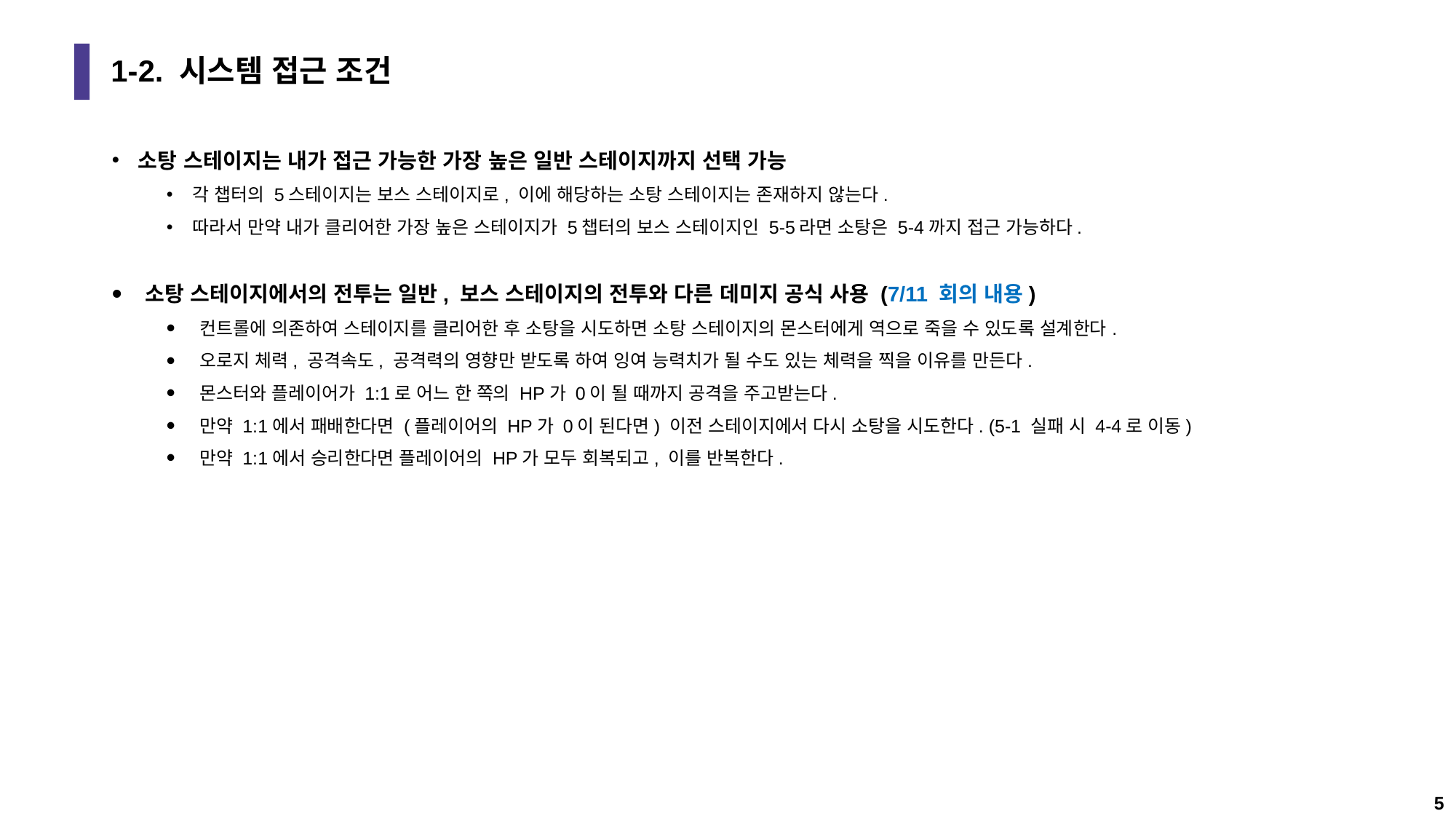

# 1-2. 시스템 접근 조건
소탕 스테이지는 내가 접근 가능한 가장 높은 일반 스테이지까지 선택 가능
각 챕터의 5스테이지는 보스 스테이지로, 이에 해당하는 소탕 스테이지는 존재하지 않는다.
따라서 만약 내가 클리어한 가장 높은 스테이지가 5챕터의 보스 스테이지인 5-5라면 소탕은 5-4까지 접근 가능하다.

소탕 스테이지에서의 전투는 일반, 보스 스테이지의 전투와 다른 데미지 공식 사용 (7/11 회의 내용)
컨트롤에 의존하여 스테이지를 클리어한 후 소탕을 시도하면 소탕 스테이지의 몬스터에게 역으로 죽을 수 있도록 설계한다.
오로지 체력, 공격속도, 공격력의 영향만 받도록 하여 잉여 능력치가 될 수도 있는 체력을 찍을 이유를 만든다.
몬스터와 플레이어가 1:1로 어느 한 쪽의 HP가 0이 될 때까지 공격을 주고받는다.
만약 1:1에서 패배한다면 (플레이어의 HP가 0이 된다면) 이전 스테이지에서 다시 소탕을 시도한다. (5-1 실패 시 4-4로 이동)
만약 1:1에서 승리한다면 플레이어의 HP가 모두 회복되고, 이를 반복한다.